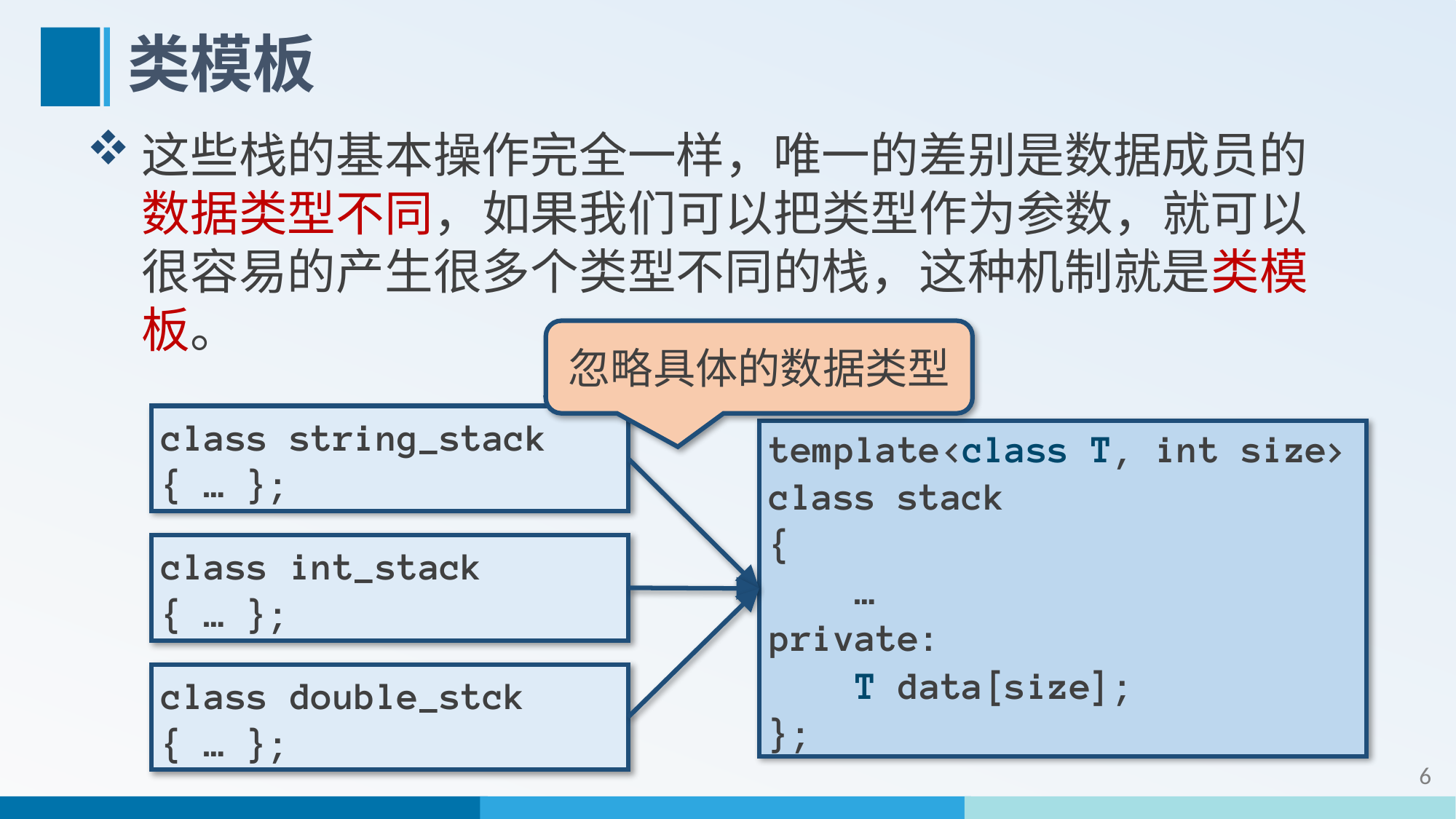

# 类模板
这些栈的基本操作完全一样，唯一的差别是数据成员的数据类型不同，如果我们可以把类型作为参数，就可以很容易的产生很多个类型不同的栈，这种机制就是类模板。
忽略具体的数据类型
class string_stack
{ … };
template<class T, int size>
class stack
{
    …
private:
    T data[size];
};
class int_stack
{ … };
class double_stck
{ … };